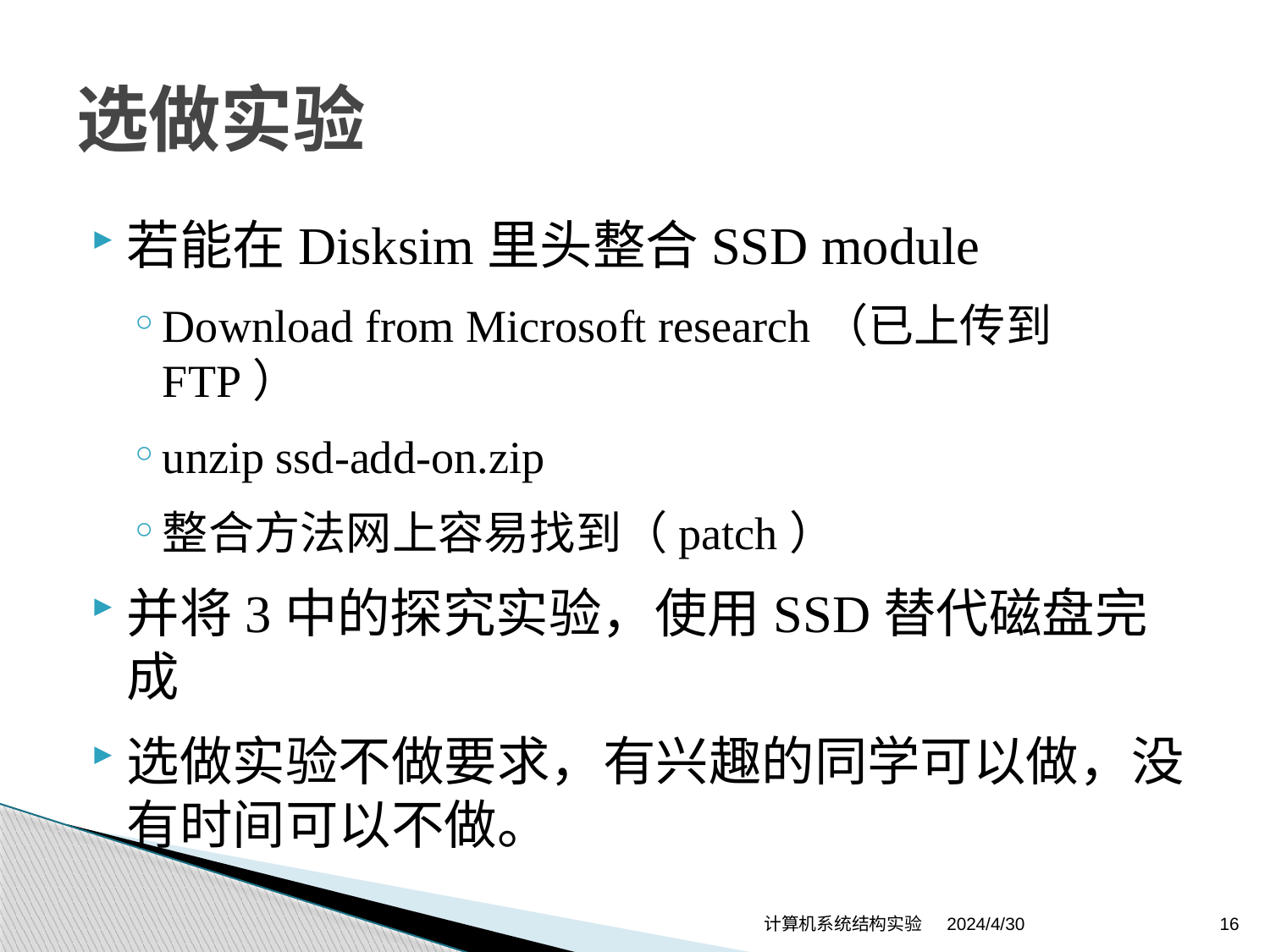

# 选做实验
若能在Disksim里头整合SSD module
Download from Microsoft research（已上传到FTP）
unzip ssd-add-on.zip
整合方法网上容易找到（patch）
并将3中的探究实验，使用SSD替代磁盘完成
选做实验不做要求，有兴趣的同学可以做，没有时间可以不做。
计算机系统结构实验
2024/4/30
16